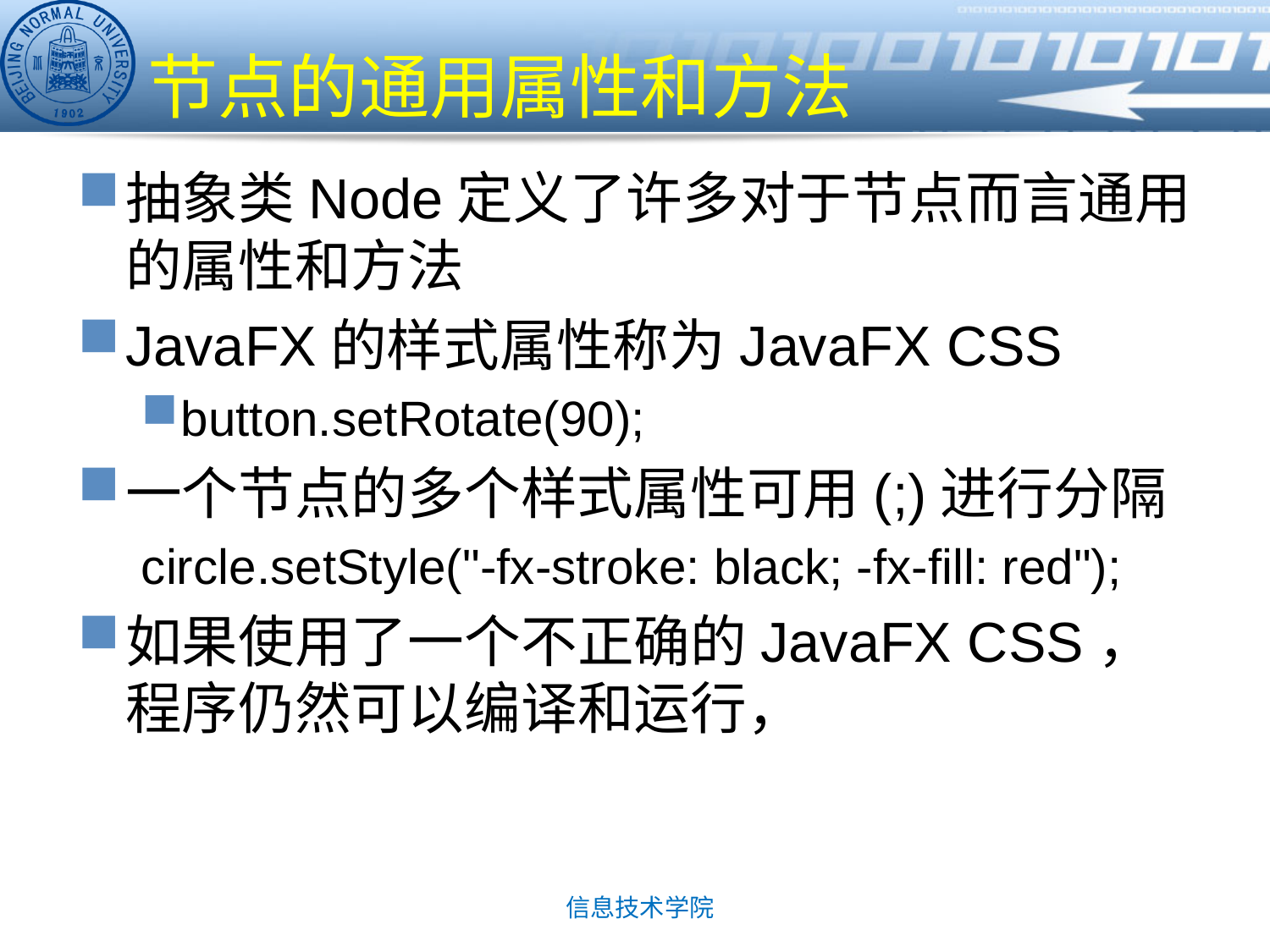

# 节点的通用属性和方法
抽象类Node定义了许多对于节点而言通用的属性和方法
JavaFX的样式属性称为JavaFX CSS
button.setRotate(90);
一个节点的多个样式属性可用(;)进行分隔
circle.setStyle("-fx-stroke: black; -fx-fill: red");
如果使用了一个不正确的JavaFX CSS，程序仍然可以编译和运行，
14